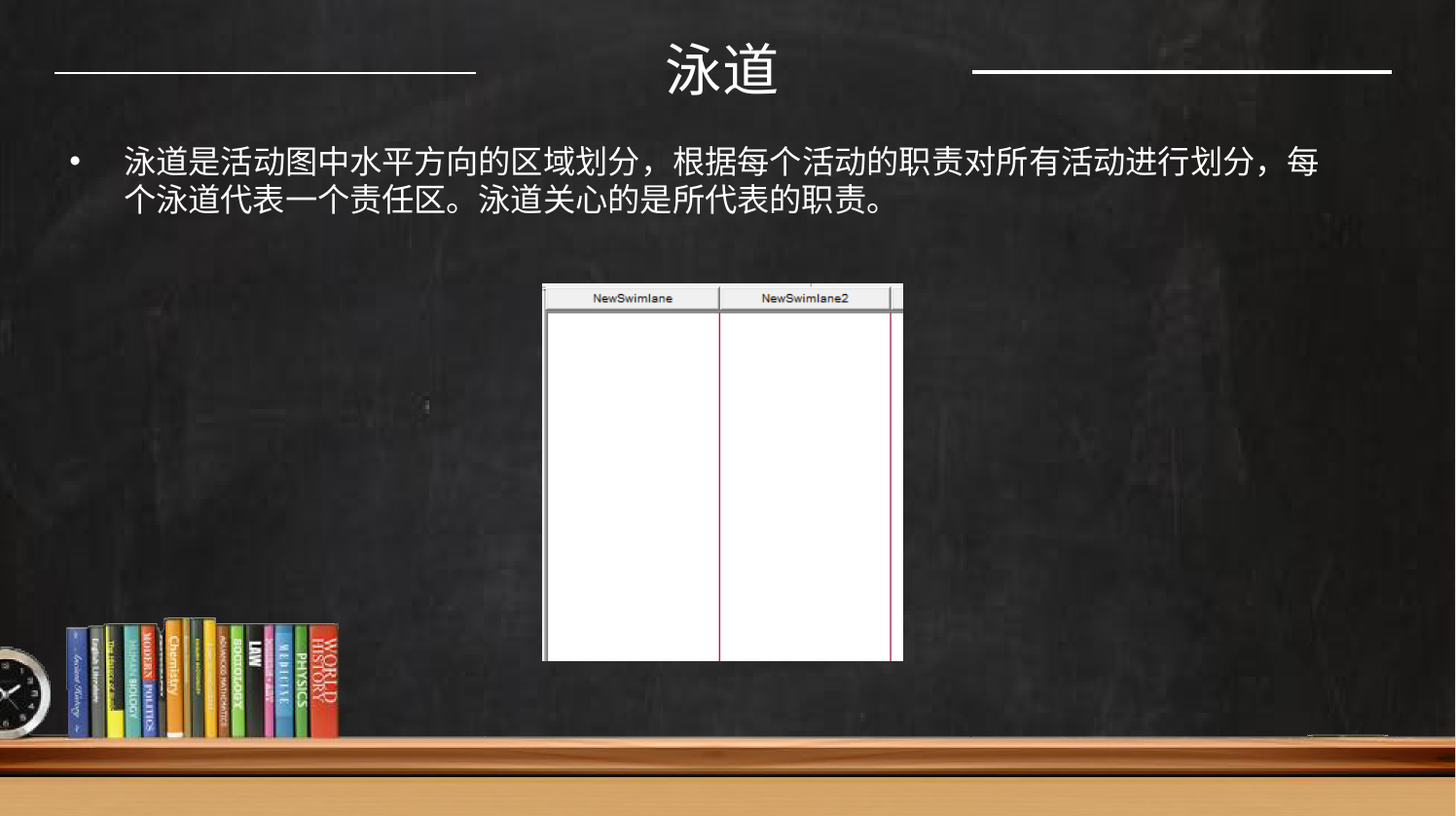

泳道

泳道是活动图中水平方向的区域划分，根据每个活动的职责对所有活动进行划分，每
个泳道代表一个责任区。泳道关心的是所代表的职责。